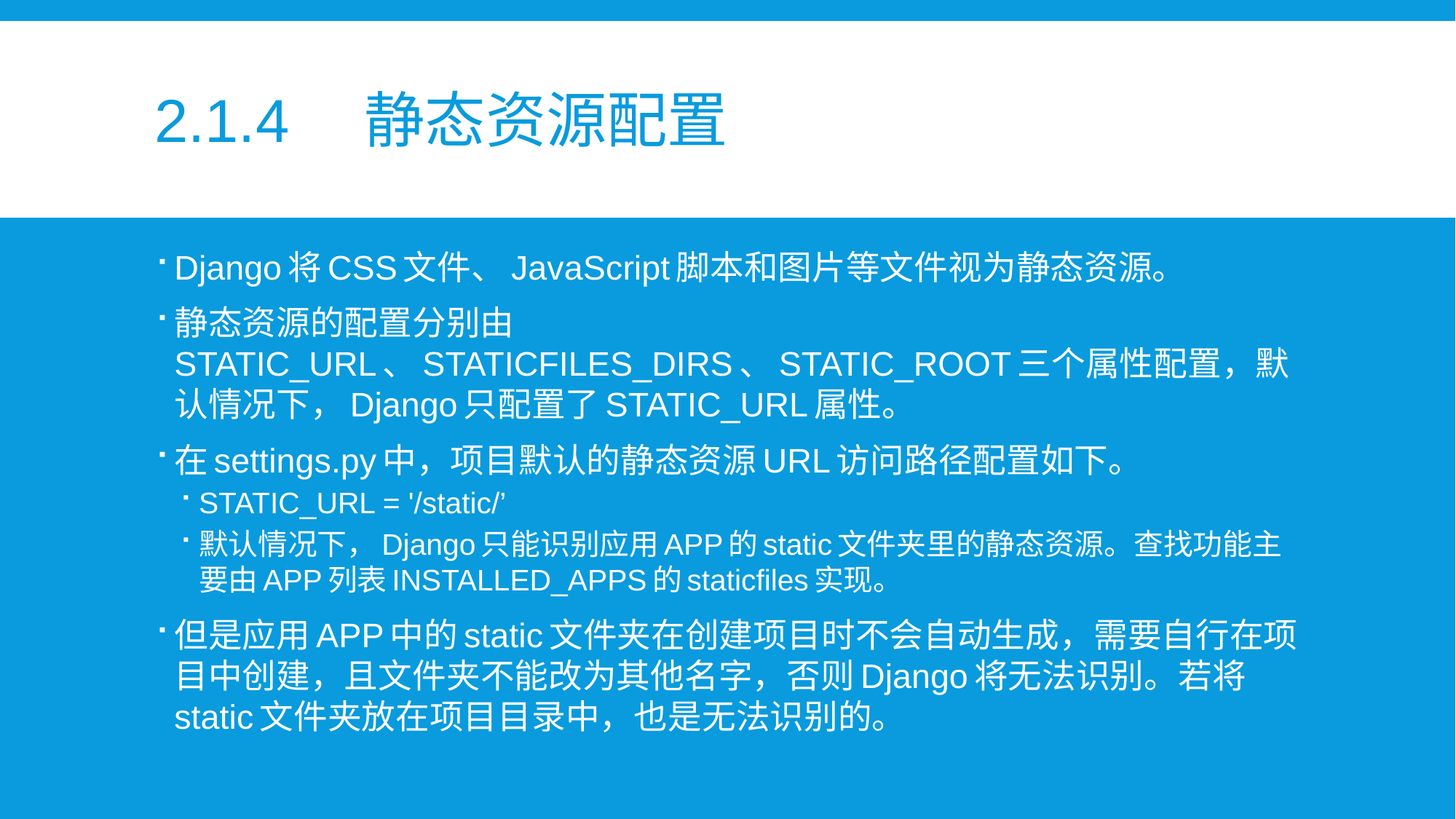

# 2.1.4　静态资源配置
Django将CSS文件、JavaScript脚本和图片等文件视为静态资源。
静态资源的配置分别由STATIC_URL、STATICFILES_DIRS、STATIC_ROOT三个属性配置，默认情况下，Django只配置了STATIC_URL属性。
在settings.py中，项目默认的静态资源URL访问路径配置如下。
STATIC_URL = '/static/’
默认情况下，Django只能识别应用APP的static文件夹里的静态资源。查找功能主要由APP列表INSTALLED_APPS的staticfiles实现。
但是应用APP中的static文件夹在创建项目时不会自动生成，需要自行在项目中创建，且文件夹不能改为其他名字，否则Django将无法识别。若将static文件夹放在项目目录中，也是无法识别的。